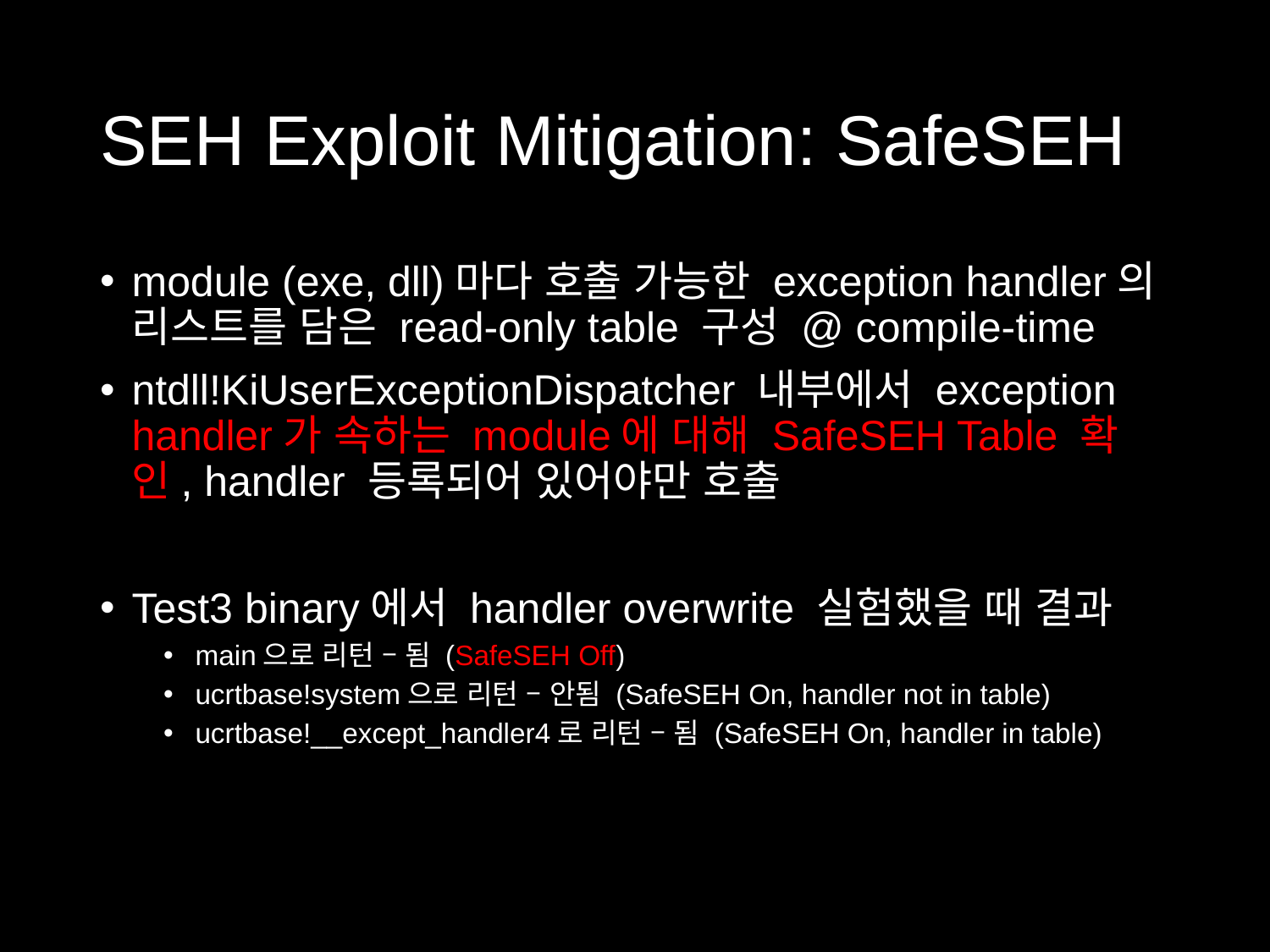

# SEH Exploit Mitigation: SafeSEH
module (exe, dll)마다 호출 가능한 exception handler의 리스트를 담은 read-only table 구성 @ compile-time
ntdll!KiUserExceptionDispatcher 내부에서 exception handler가 속하는 module에 대해 SafeSEH Table 확인, handler 등록되어 있어야만 호출

Test3 binary에서 handler overwrite 실험했을 때 결과
main으로 리턴 – 됨 (SafeSEH Off)
ucrtbase!system으로 리턴 – 안됨 (SafeSEH On, handler not in table)
ucrtbase!__except_handler4로 리턴 – 됨 (SafeSEH On, handler in table)